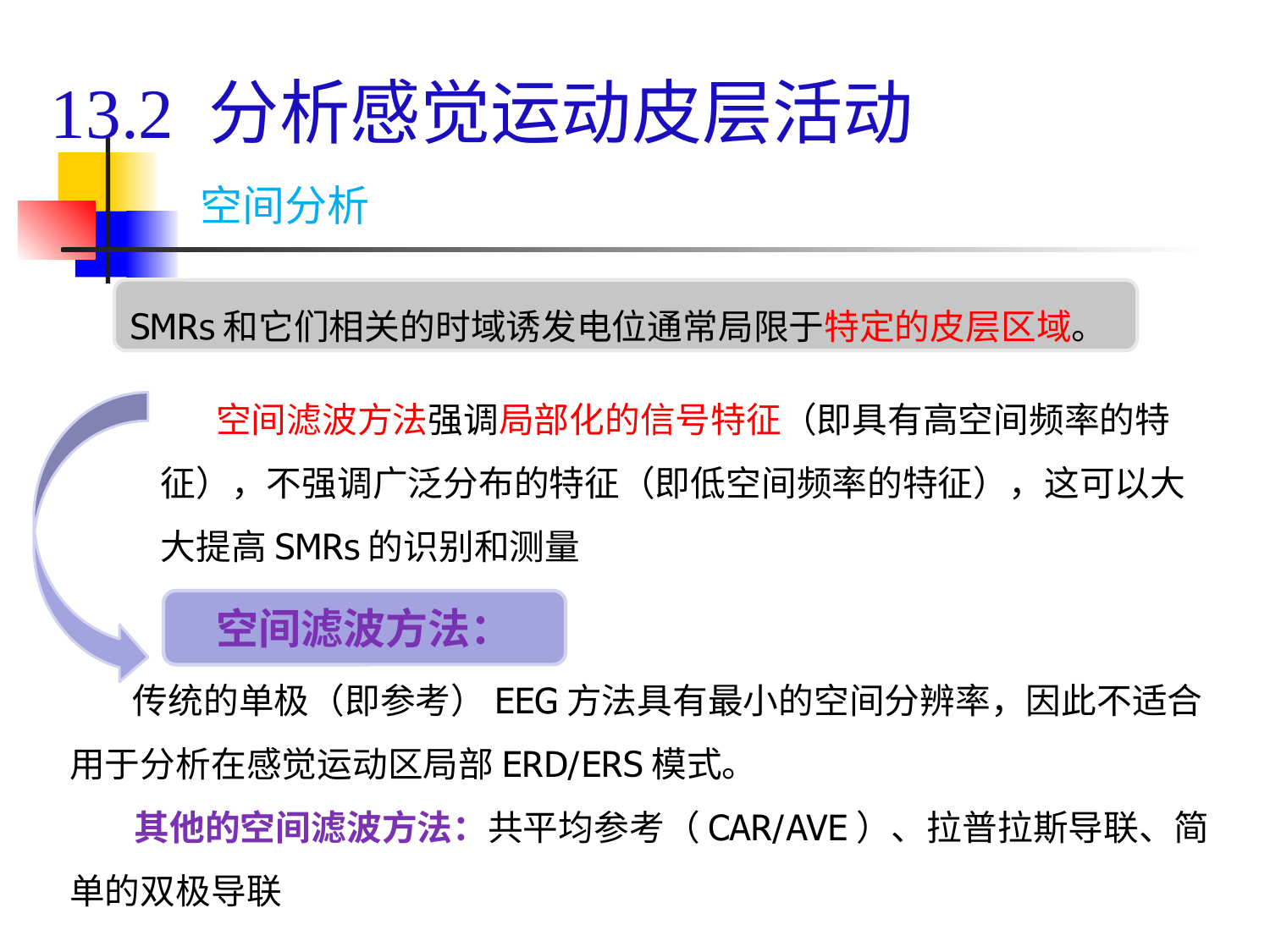

# 13.2 分析感觉运动皮层活动
空间分析
SMRs和它们相关的时域诱发电位通常局限于特定的皮层区域。
      空间滤波方法强调局部化的信号特征（即具有高空间频率的特征），不强调广泛分布的特征（即低空间频率的特征），这可以大大提高SMRs的识别和测量

空间滤波方法：
       传统的单极（即参考）EEG方法具有最小的空间分辨率，因此不适合用于分析在感觉运动区局部ERD/ERS模式。
       其他的空间滤波方法：共平均参考（CAR/AVE）、拉普拉斯导联、简单的双极导联